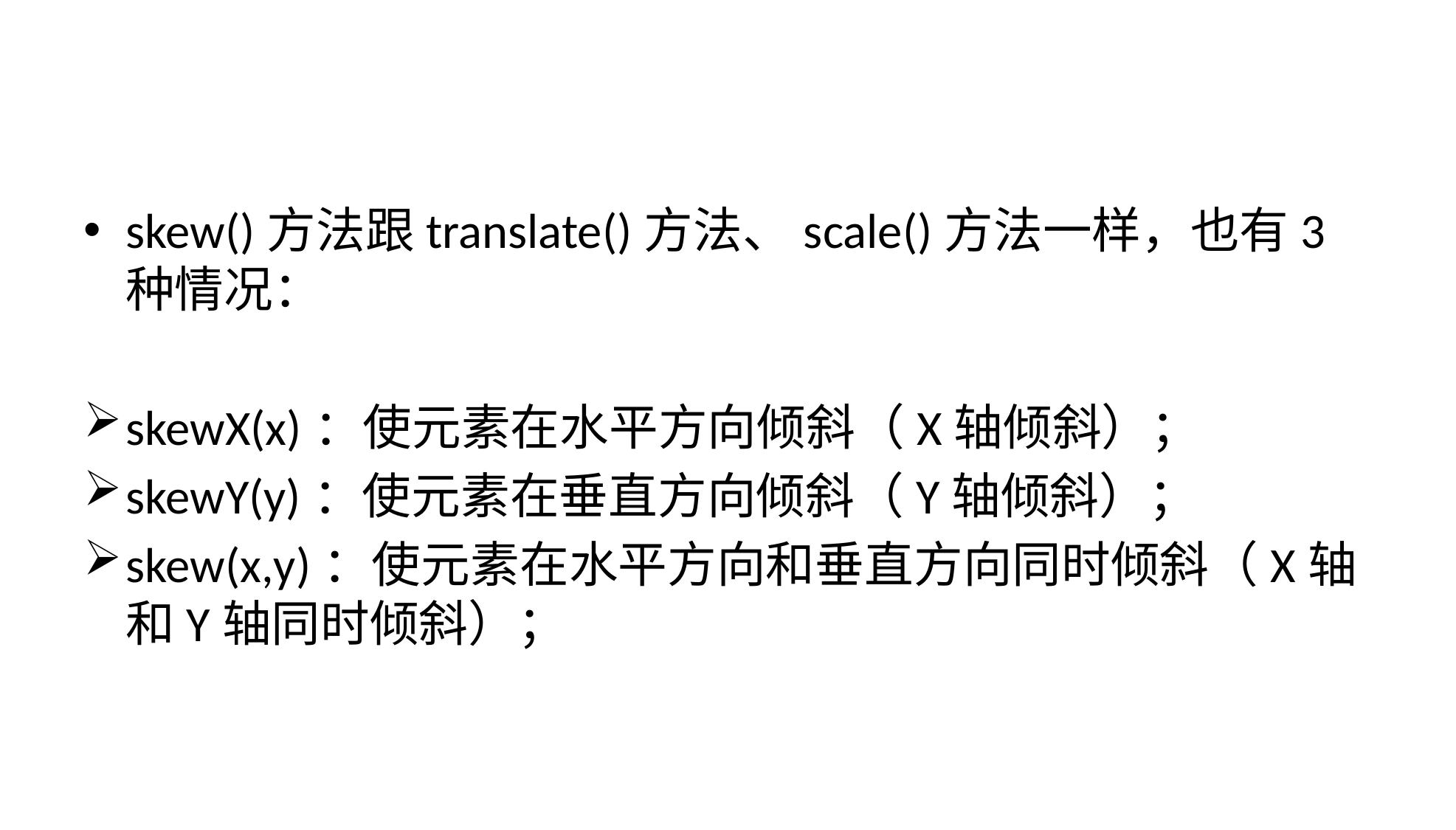

#
skew()方法跟translate()方法、scale()方法一样，也有3种情况：

skewX(x)：使元素在水平方向倾斜（X轴倾斜）；
skewY(y)：使元素在垂直方向倾斜（Y轴倾斜）；
skew(x,y)：使元素在水平方向和垂直方向同时倾斜（X轴和Y轴同时倾斜）；